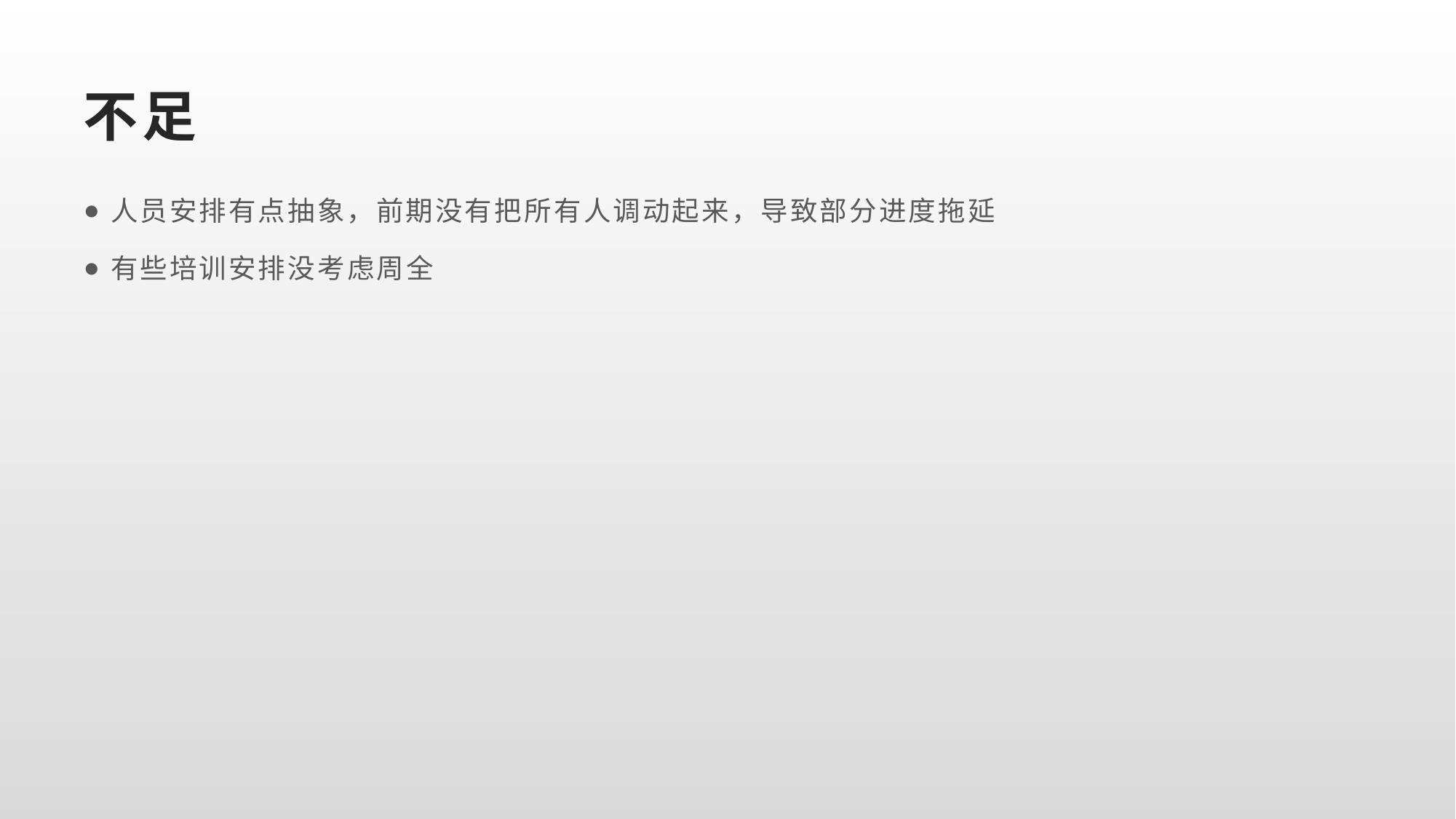

# 不足
人员安排有点抽象，前期没有把所有人调动起来，导致部分进度拖延
有些培训安排没考虑周全